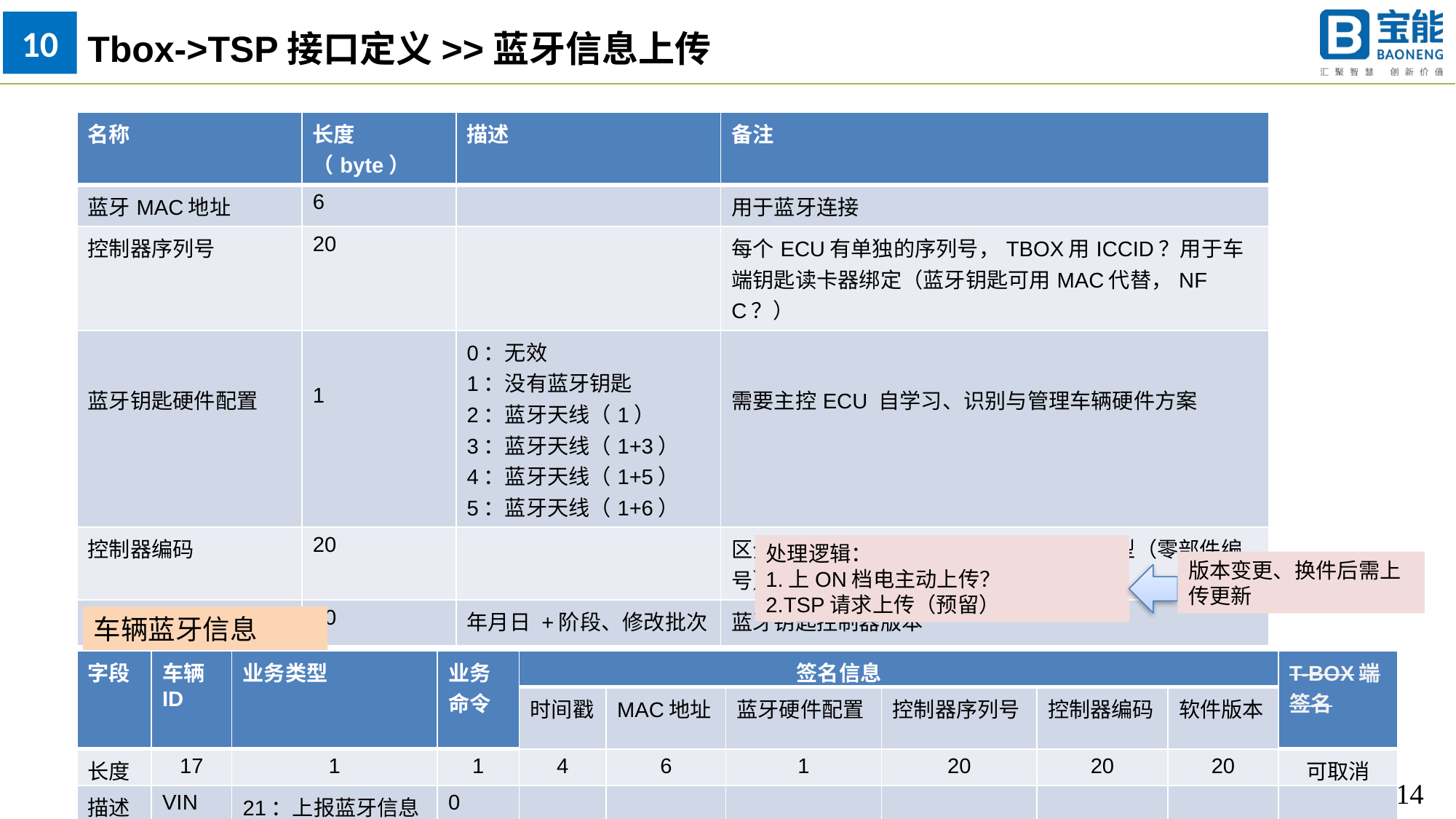

10
Tbox->TSP接口定义>>蓝牙信息上传
| 名称 | 长度（byte） | 描述 | 备注 |
| --- | --- | --- | --- |
| 蓝牙MAC地址 | 6 |  | 用于蓝牙连接 |
| 控制器序列号 | 20 |  | 每个ECU有单独的序列号，TBOX用ICCID？用于车端钥匙读卡器绑定（蓝牙钥匙可用MAC代替，NFC？） |
| 蓝牙钥匙硬件配置 | 1 | 0：无效 1：没有蓝牙钥匙 2：蓝牙天线（1） 3：蓝牙天线（1+3） 4：蓝牙天线（1+5） 5：蓝牙天线（1+6） | 需要主控ECU 自学习、识别与管理车辆硬件方案 |
| 控制器编码 | 20 |  | 区分与管理控制器车端蓝牙钥匙控制器类型（零部件编号） |
| 软件版本 | 20 | 年月日 +阶段、修改批次 | 蓝牙钥匙控制器版本 |
处理逻辑：
1.上ON档电主动上传？
2.TSP请求上传（预留）
版本变更、换件后需上传更新

车辆蓝牙信息
| 字段 | 车辆ID | 业务类型 | 业务命令 | 签名信息 |  |  |  |  |  | T-BOX端签名 |
| --- | --- | --- | --- | --- | --- | --- | --- | --- | --- | --- |
|  |  |  |  | 时间戳 | MAC地址 | 蓝牙硬件配置 | 控制器序列号 | 控制器编码 | 软件版本 |  |
| 长度 | 17 | 1 | 1 | 4 | 6 | 1 | 20 | 20 | 20 | 可取消 |
| 描述 | VIN码 | 21：上报蓝牙信息 | 0 |  |  |  |  |  |  |  |